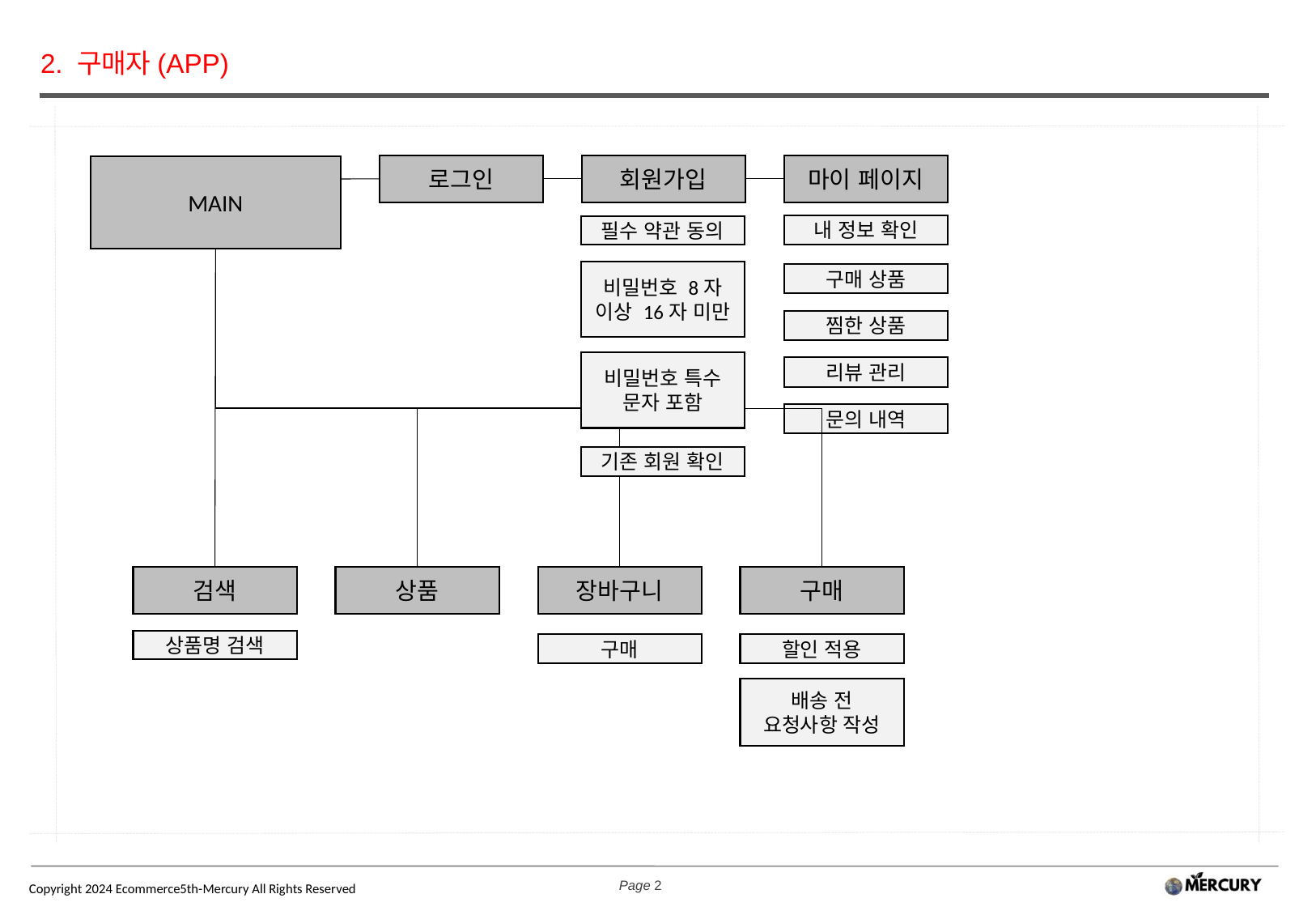

2. 구매자(APP)
로그인
회원가입
필수 약관 동의
비밀번호 8자 이상 16자 미만
비밀번호 특수 문자 포함
기존 회원 확인
마이 페이지
MAIN
내 정보 확인
구매 상품
찜한 상품
리뷰 관리
문의 내역
검색
상품명 검색
상품
장바구니
구매
구매
할인 적용
배송 전 요청사항 작성